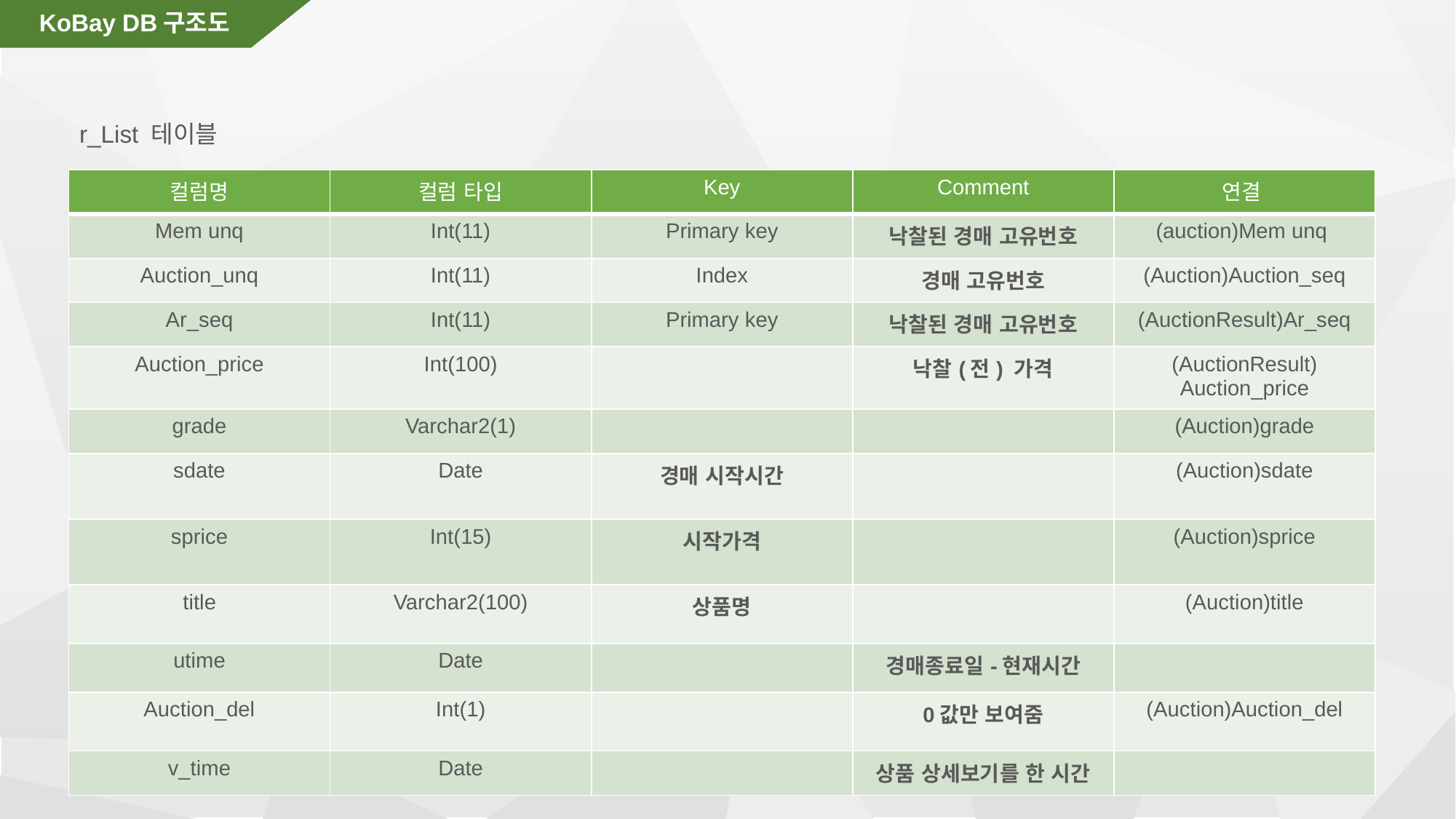

# KoBay DB구조도
r_List 테이블
| 컬럼명 | 컬럼 타입 | Key | Comment | 연결 |
| --- | --- | --- | --- | --- |
| Mem unq | Int(11) | Primary key | 낙찰된 경매 고유번호 | (auction)Mem unq |
| Auction\_unq | Int(11) | Index | 경매 고유번호 | (Auction)Auction\_seq |
| Ar\_seq | Int(11) | Primary key | 낙찰된 경매 고유번호 | (AuctionResult)Ar\_seq |
| Auction\_price | Int(100) |  | 낙찰(전) 가격 | (AuctionResult) Auction\_price |
| grade | Varchar2(1) |  |  | (Auction)grade |
| sdate | Date | 경매 시작시간 |  | (Auction)sdate |
| sprice | Int(15) | 시작가격 |  | (Auction)sprice |
| title | Varchar2(100) | 상품명 |  | (Auction)title |
| utime | Date |  | 경매종료일-현재시간 |  |
| Auction\_del | Int(1) |  | 0값만 보여줌 | (Auction)Auction\_del |
| v\_time | Date |  | 상품 상세보기를 한 시간 |  |